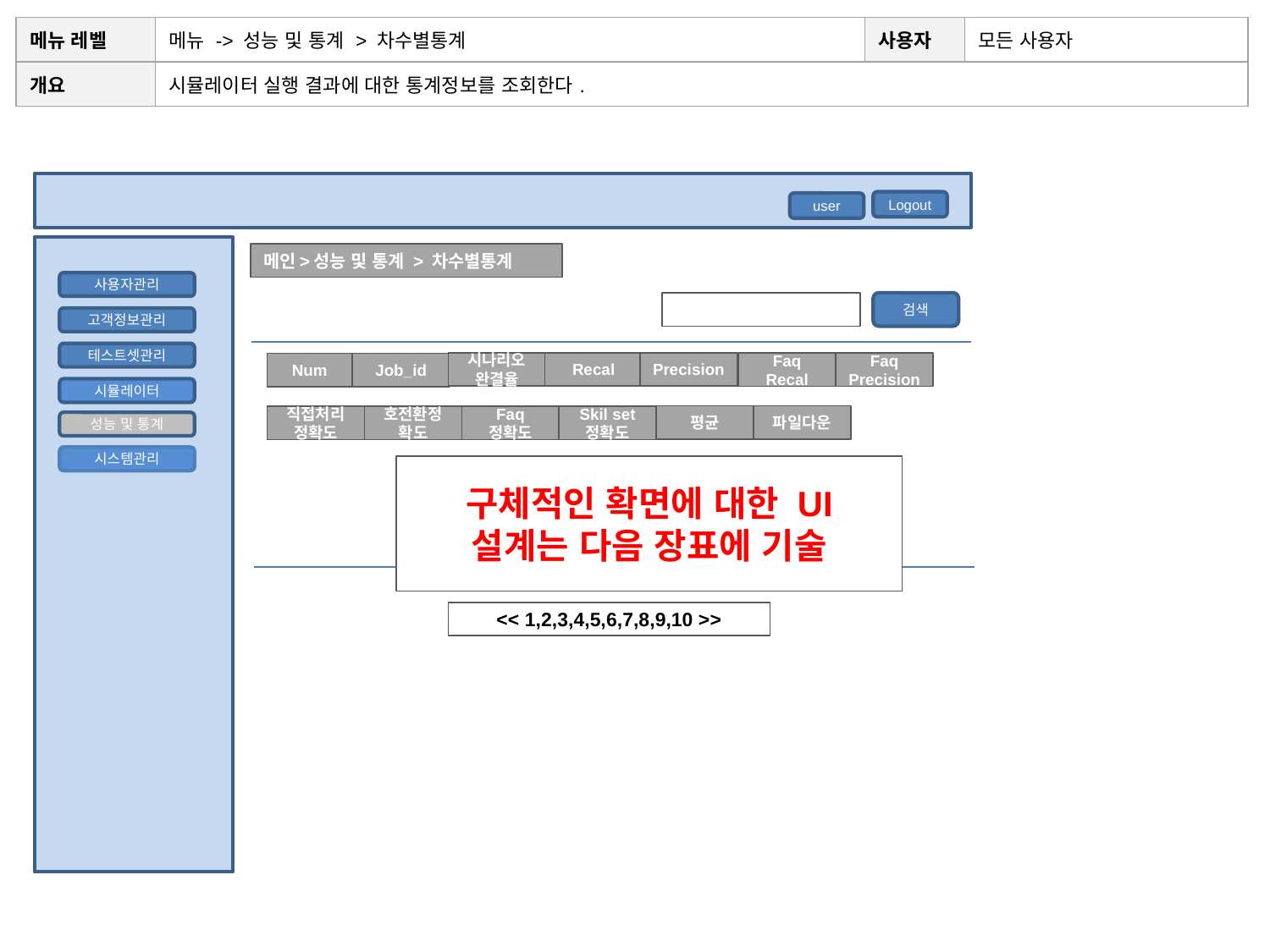

| 메뉴 레벨 | 메뉴 -> 성능 및 통계 > 차수별통계 | 사용자 | 모든 사용자 |
| --- | --- | --- | --- |
| 개요 | 시뮬레이터 실행 결과에 대한 통계정보를 조회한다. |  |  |

Logout
user

메인>성능 및 통계 > 차수별통계
사용자관리
검색
검색
고객정보관리
테스트셋관리
Precision
시나리오완결율
Recal
Faq Recal
Faq Precision
Job_id
Num
시뮬레이터
파일다운
평균
직접처리정확도
호전환정확도
Faq 정확도
Skil set 정확도
성능 및 통계
시스템관리
구체적인 확면에 대한 UI 설계는 다음 장표에 기술
<< 1,2,3,4,5,6,7,8,9,10 >>